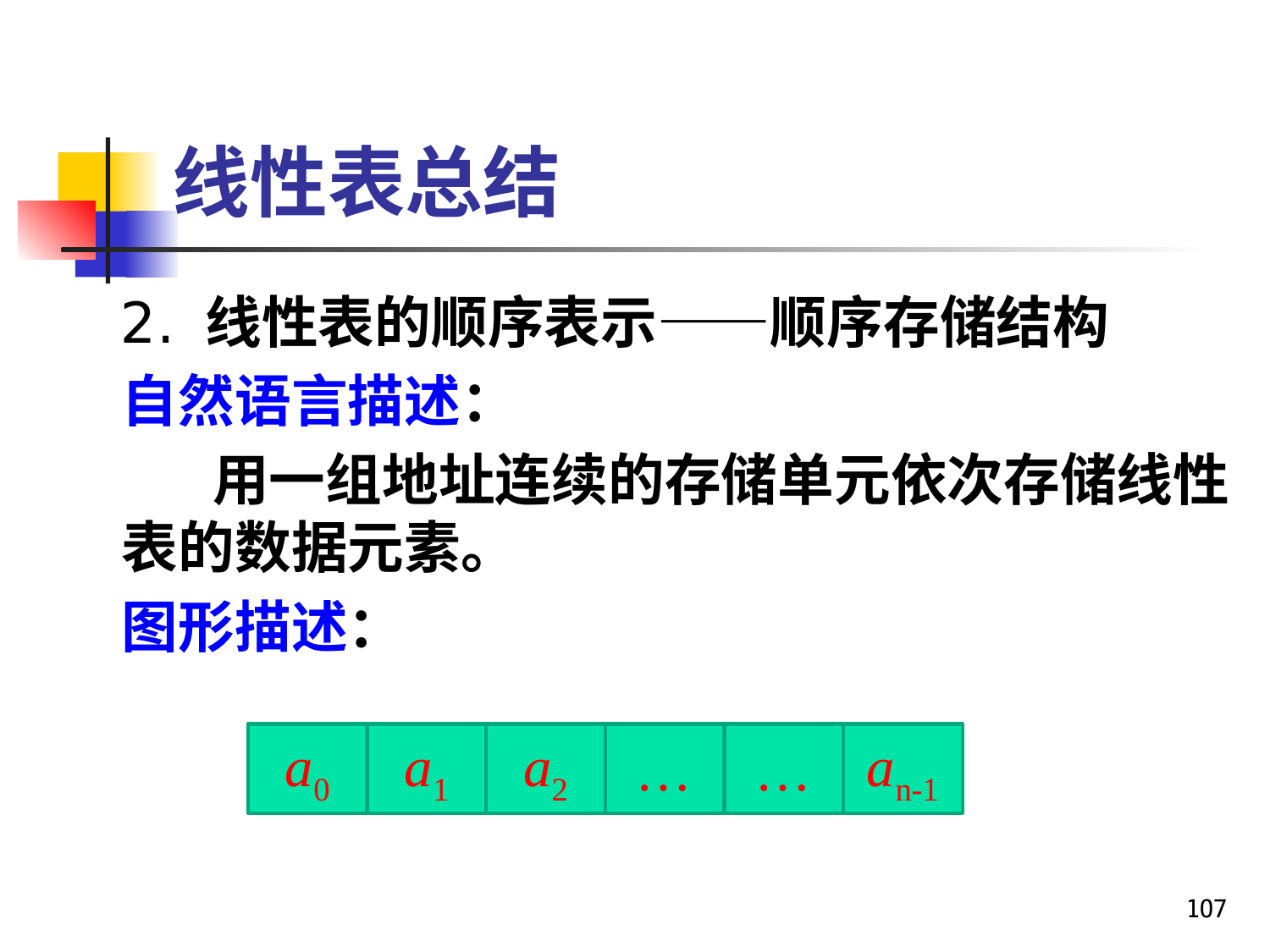

# 线性表总结
2. 线性表的顺序表示——顺序存储结构
自然语言描述：
      用一组地址连续的存储单元依次存储线性表的数据元素。
图形描述：

a0
a1
a2
…
…
an-1
107